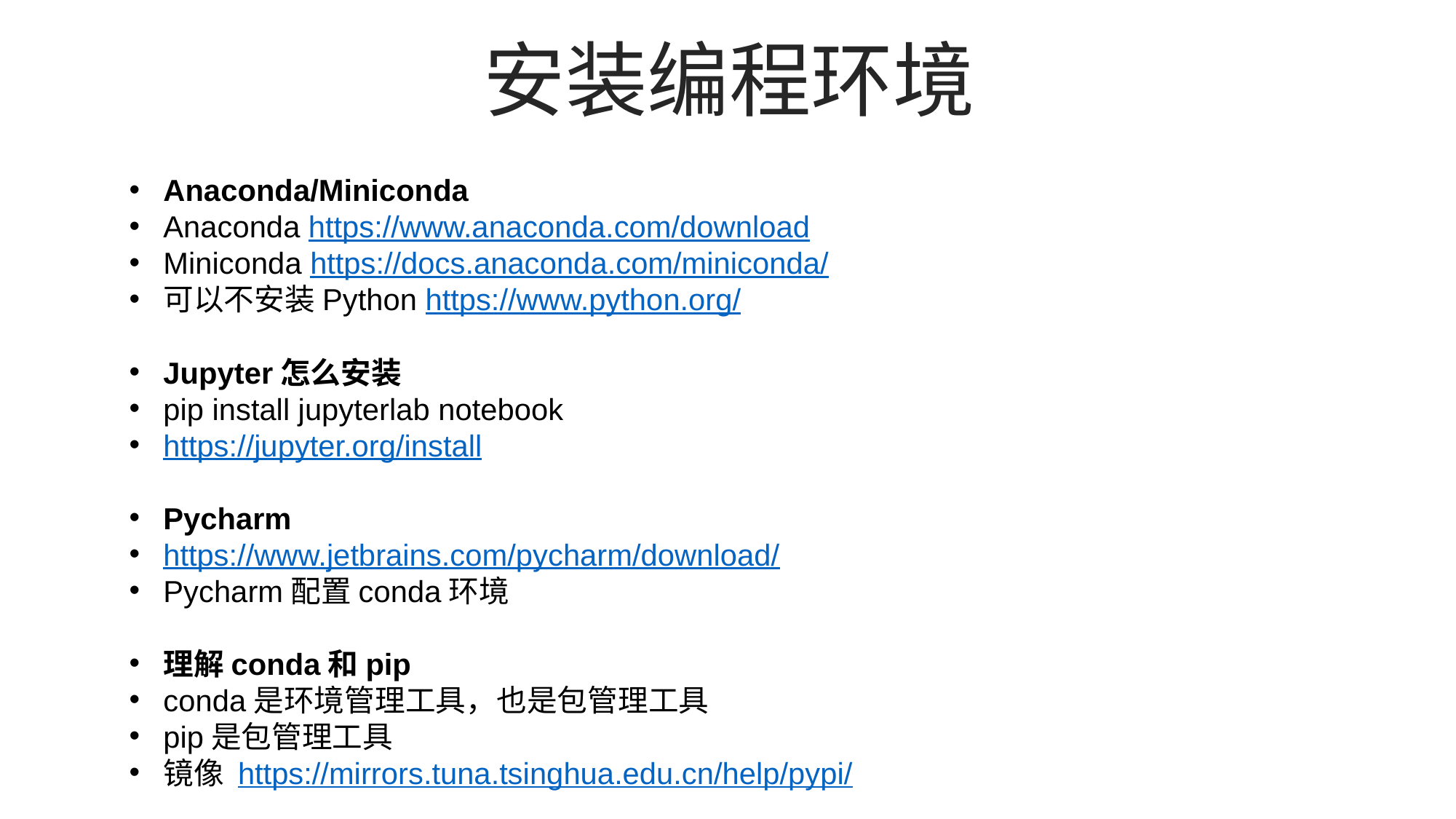

安装编程环境
Anaconda/Miniconda
Anaconda https://www.anaconda.com/download
Miniconda https://docs.anaconda.com/miniconda/
可以不安装Python https://www.python.org/

Jupyter怎么安装
pip install jupyterlab notebook
https://jupyter.org/install

Pycharm
https://www.jetbrains.com/pycharm/download/
Pycharm配置conda环境

理解conda和pip
conda是环境管理工具，也是包管理工具
pip是包管理工具
镜像 https://mirrors.tuna.tsinghua.edu.cn/help/pypi/